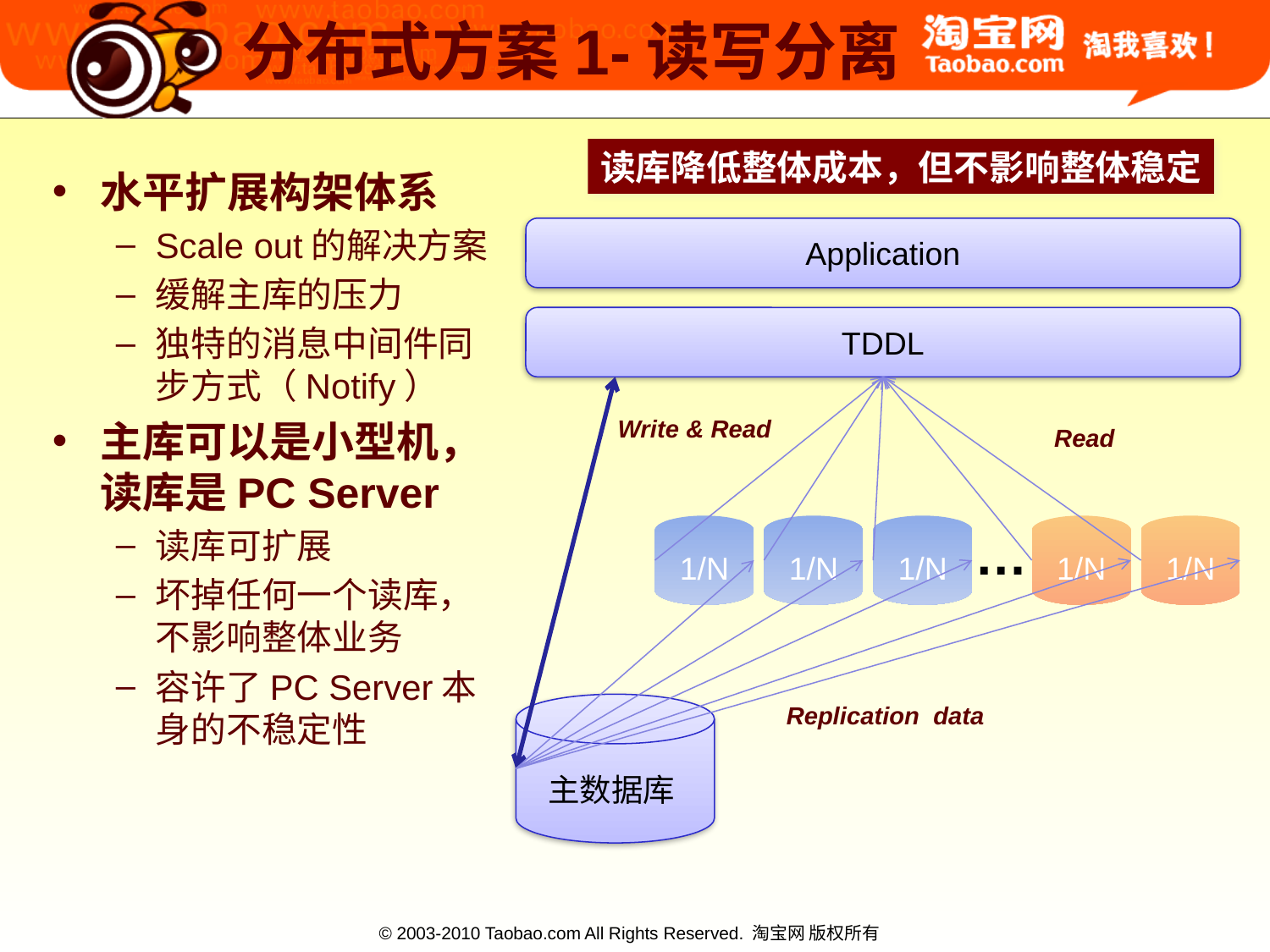

分布式方案1-读写分离
读库降低整体成本，但不影响整体稳定
水平扩展构架体系
Scale out的解决方案
缓解主库的压力
独特的消息中间件同步方式（Notify）
主库可以是小型机，读库是PC Server
读库可扩展
坏掉任何一个读库，不影响整体业务
容许了PC Server本身的不稳定性
Application
TDDL
Write & Read
Read

1/N
1/N
1/N
…
1/N
1/N

Replication  data
主数据库